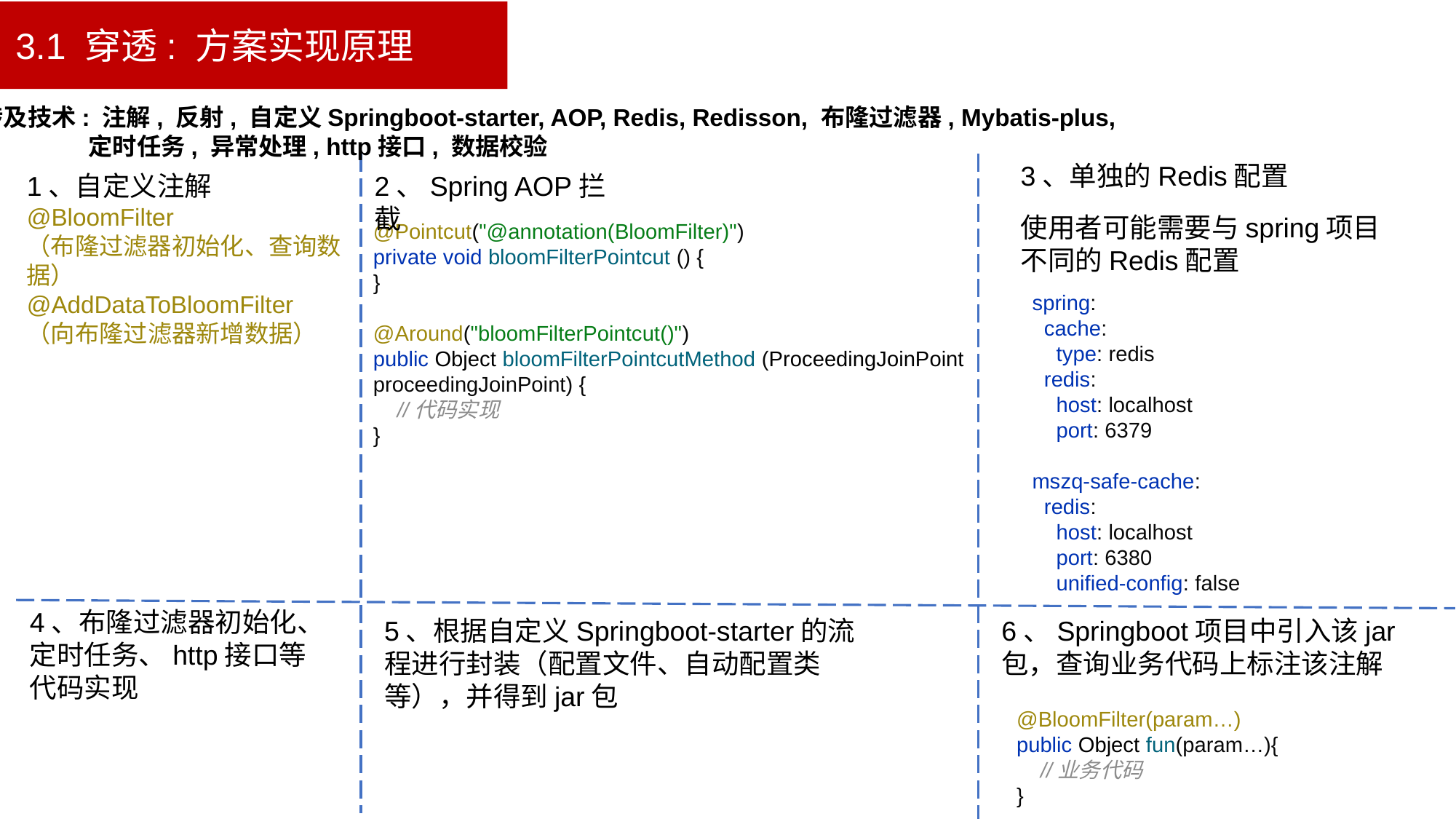

3.1 穿透: 方案实现原理
涉及技术: 注解, 反射, 自定义Springboot-starter, AOP, Redis, Redisson, 布隆过滤器, Mybatis-plus,
	定时任务, 异常处理, http接口, 数据校验
3、单独的Redis配置
1、自定义注解
@BloomFilter
（布隆过滤器初始化、查询数据）
@AddDataToBloomFilter
（向布隆过滤器新增数据）
2、Spring AOP拦截
使用者可能需要与spring项目不同的Redis配置
@Pointcut("@annotation(BloomFilter)")
private void bloomFilterPointcut () {
}
@Around("bloomFilterPointcut()")
public Object bloomFilterPointcutMethod (ProceedingJoinPoint proceedingJoinPoint) {
    //代码实现
}
spring:
  cache:
    type: redis
  redis:
    host: localhost
    port: 6379
mszq-safe-cache:
  redis:
    host: localhost
    port: 6380
    unified-config: false
4、布隆过滤器初始化、定时任务、http接口等代码实现
5、根据自定义Springboot-starter的流程进行封装（配置文件、自动配置类等），并得到jar包
6、Springboot项目中引入该jar包，查询业务代码上标注该注解
@BloomFilter(param…)
public Object fun(param…){
    //业务代码
}